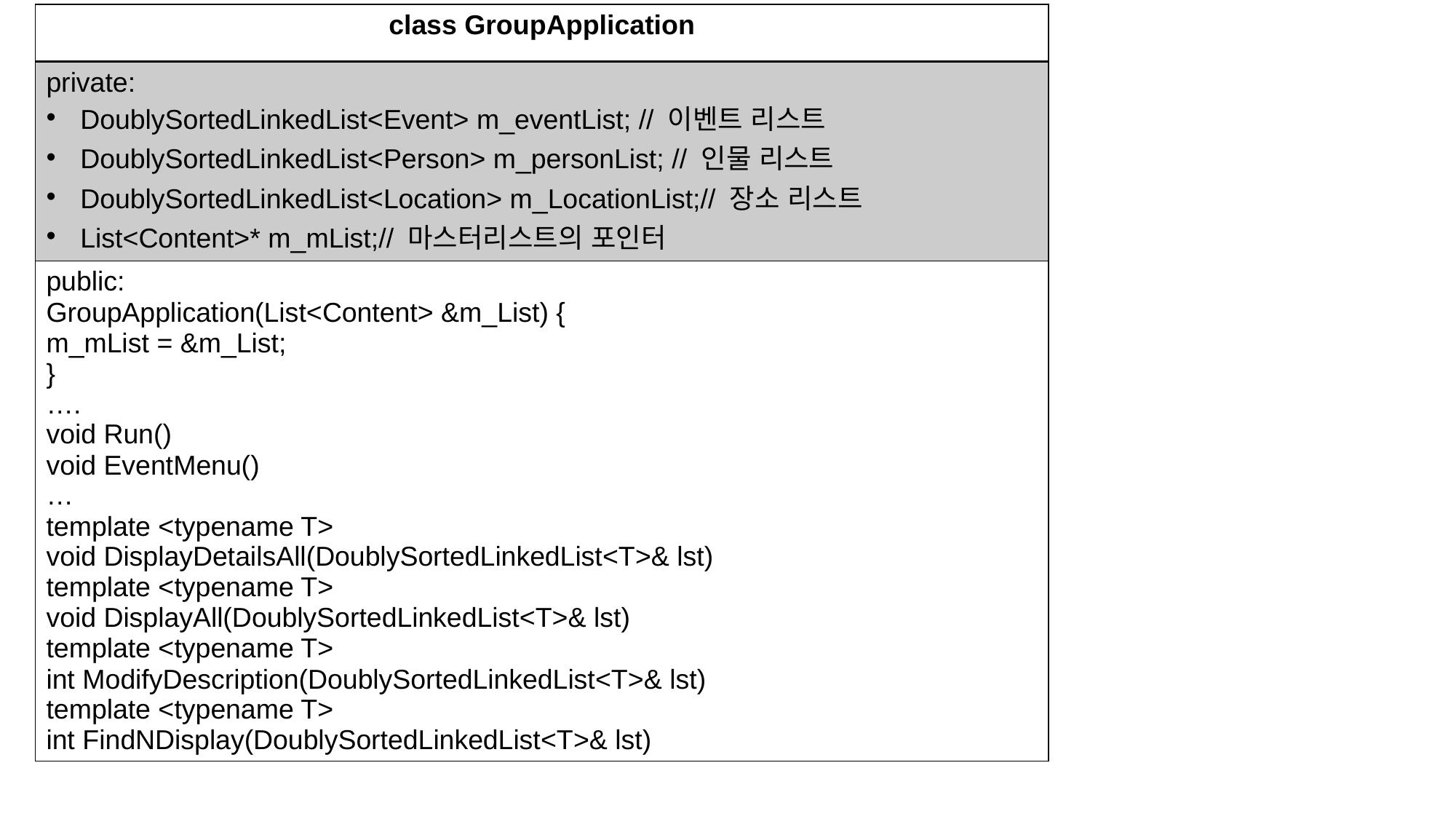

| class GroupApplication |
| --- |
| private: DoublySortedLinkedList<Event> m\_eventList; // 이벤트 리스트 DoublySortedLinkedList<Person> m\_personList; // 인물 리스트 DoublySortedLinkedList<Location> m\_LocationList;// 장소 리스트 List<Content>\* m\_mList;// 마스터리스트의 포인터 |
| public: GroupApplication(List<Content> &m\_List) { m\_mList = &m\_List; } …. void Run() void EventMenu() … template <typename T> void DisplayDetailsAll(DoublySortedLinkedList<T>& lst) template <typename T> void DisplayAll(DoublySortedLinkedList<T>& lst) template <typename T> int ModifyDescription(DoublySortedLinkedList<T>& lst) template <typename T> int FindNDisplay(DoublySortedLinkedList<T>& lst) |